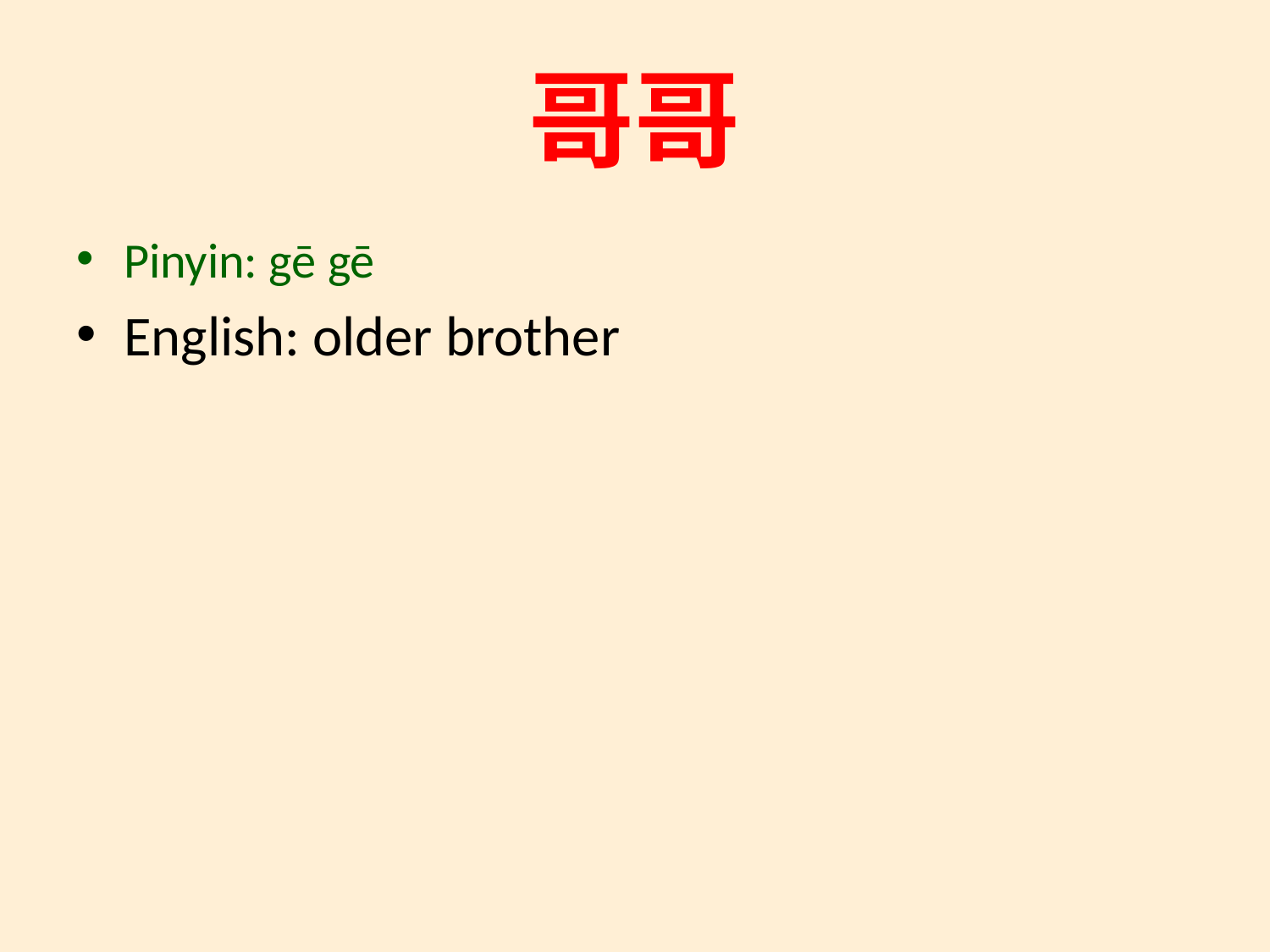

# 哥哥
Pinyin: gē gē
English: older brother